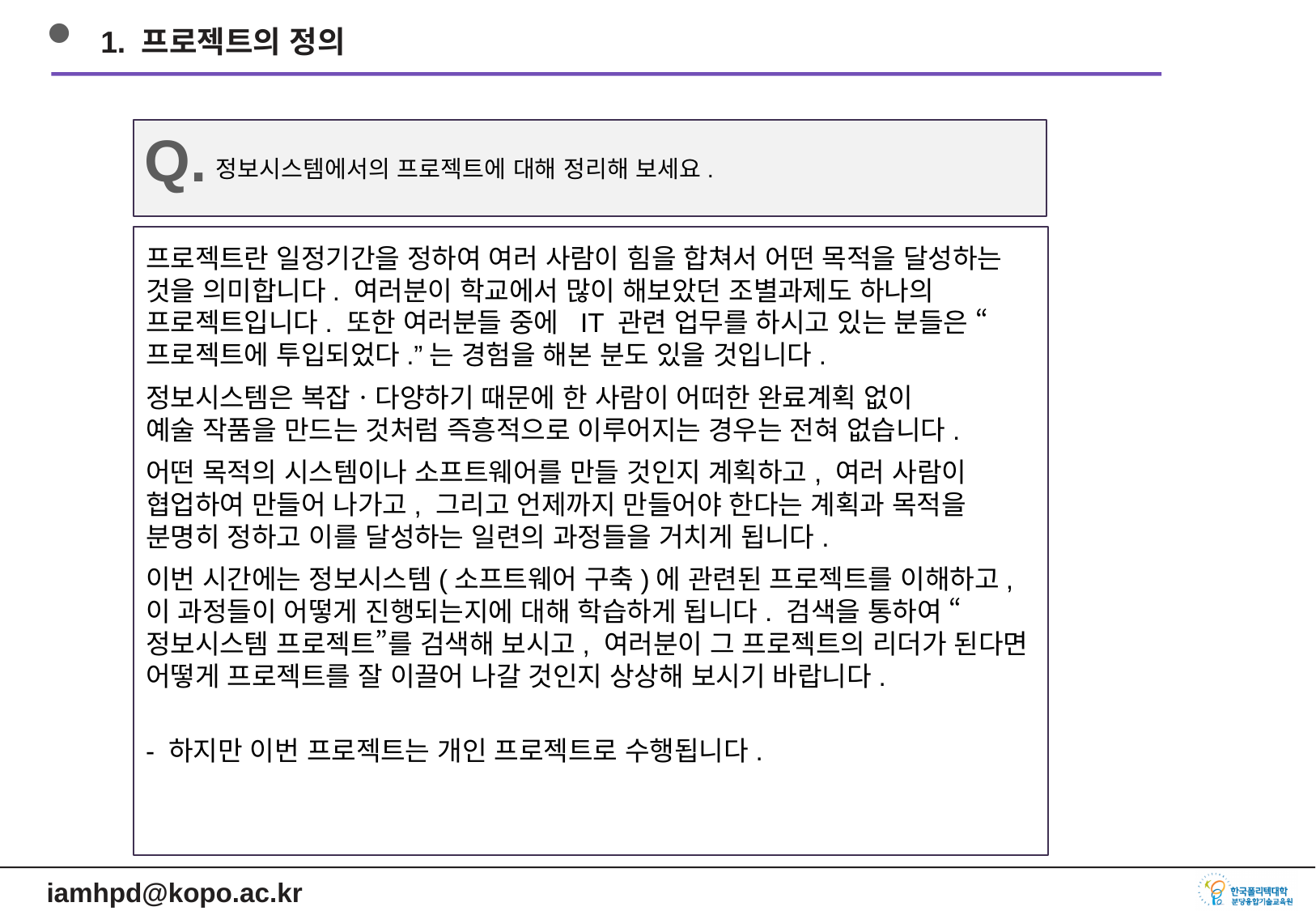

1. 프로젝트의 정의
Q.
정보시스템에서의 프로젝트에 대해 정리해 보세요.
프로젝트란 일정기간을 정하여 여러 사람이 힘을 합쳐서 어떤 목적을 달성하는 것을 의미합니다. 여러분이 학교에서 많이 해보았던 조별과제도 하나의 프로젝트입니다. 또한 여러분들 중에  IT 관련 업무를 하시고 있는 분들은 “프로젝트에 투입되었다.”는 경험을 해본 분도 있을 것입니다.
정보시스템은 복잡ㆍ다양하기 때문에 한 사람이 어떠한 완료계획 없이
예술 작품을 만드는 것처럼 즉흥적으로 이루어지는 경우는 전혀 없습니다.
어떤 목적의 시스템이나 소프트웨어를 만들 것인지 계획하고, 여러 사람이 협업하여 만들어 나가고, 그리고 언제까지 만들어야 한다는 계획과 목적을 분명히 정하고 이를 달성하는 일련의 과정들을 거치게 됩니다.
이번 시간에는 정보시스템(소프트웨어 구축)에 관련된 프로젝트를 이해하고, 이 과정들이 어떻게 진행되는지에 대해 학습하게 됩니다. 검색을 통하여 “정보시스템 프로젝트”를 검색해 보시고, 여러분이 그 프로젝트의 리더가 된다면 어떻게 프로젝트를 잘 이끌어 나갈 것인지 상상해 보시기 바랍니다.
- 하지만 이번 프로젝트는 개인 프로젝트로 수행됩니다.